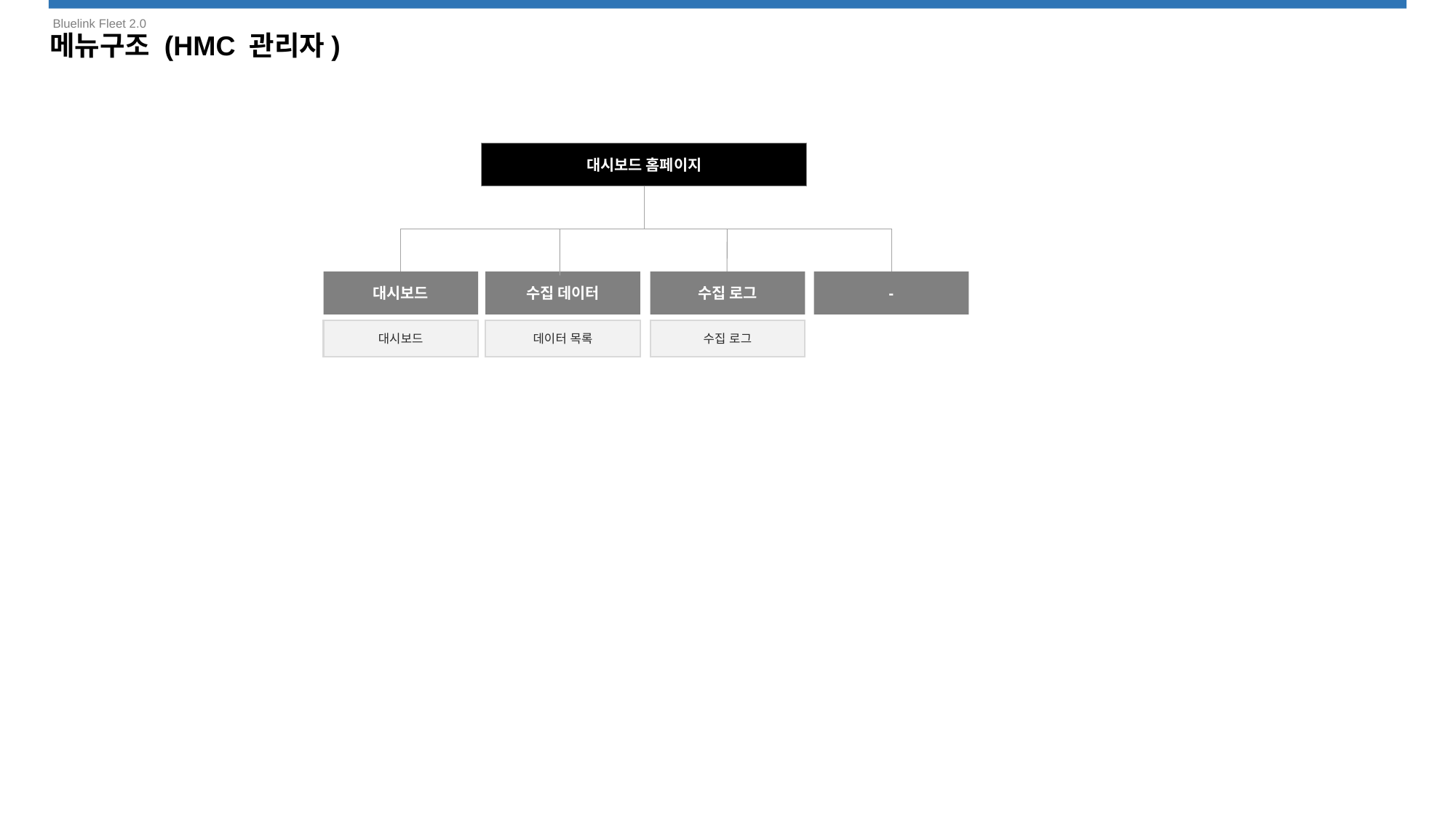

Bluelink Fleet 2.0
메뉴구조 (HMC 관리자)
대시보드 홈페이지
대시보드
수집 데이터
수집 로그
-
대시보드
데이터 목록
수집 로그